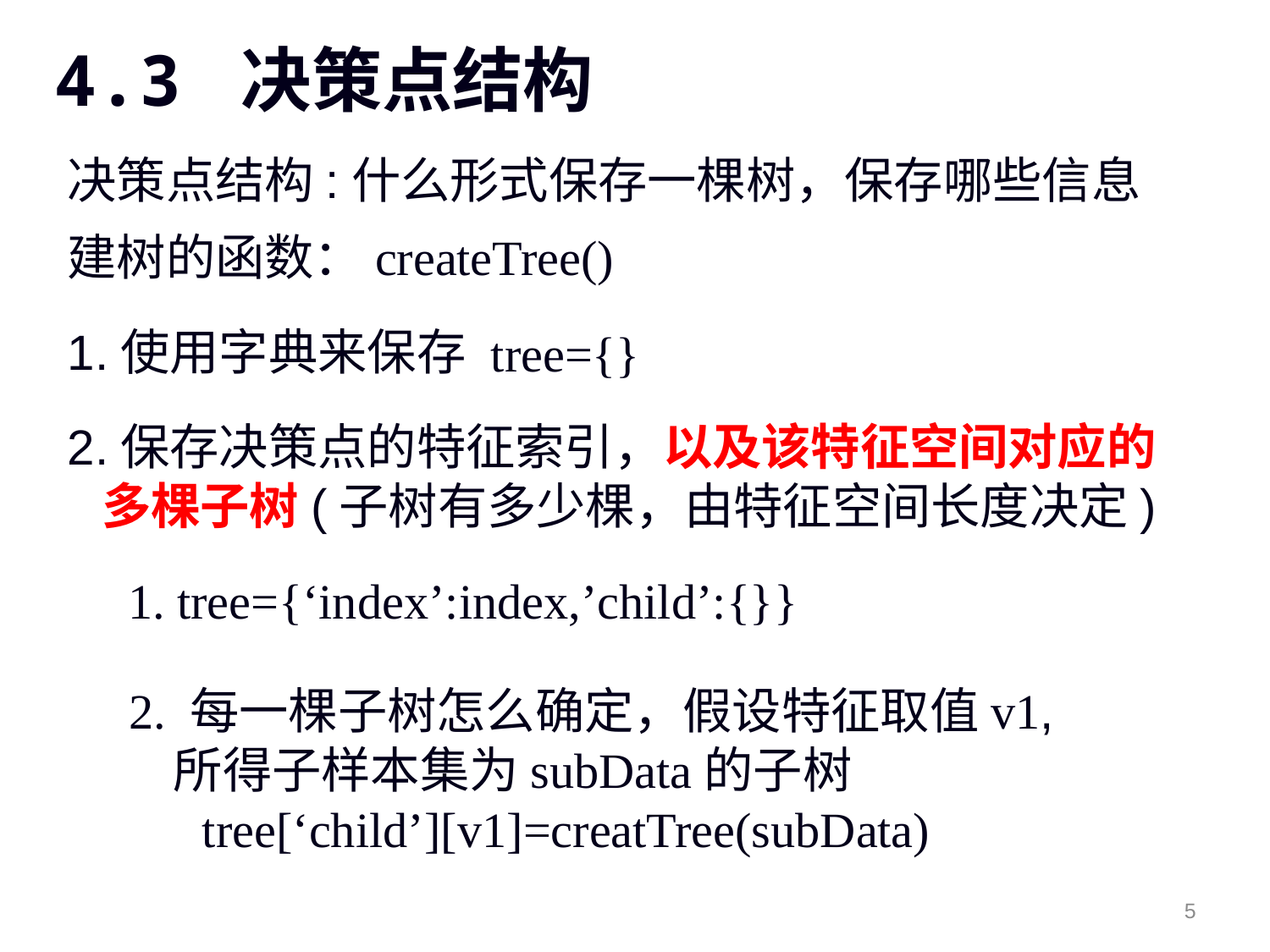

# 4.3 决策点结构
决策点结构:什么形式保存一棵树，保存哪些信息
建树的函数：createTree()
1.使用字典来保存
2.保存决策点的特征索引，以及该特征空间对应的
  多棵子树(子树有多少棵，由特征空间长度决定)
tree={}
1. tree={‘index’:index,’child’:{}}
2. 每一棵子树怎么确定，假设特征取值v1,
   所得子样本集为subData的子树
      tree[‘child’][v1]=creatTree(subData)